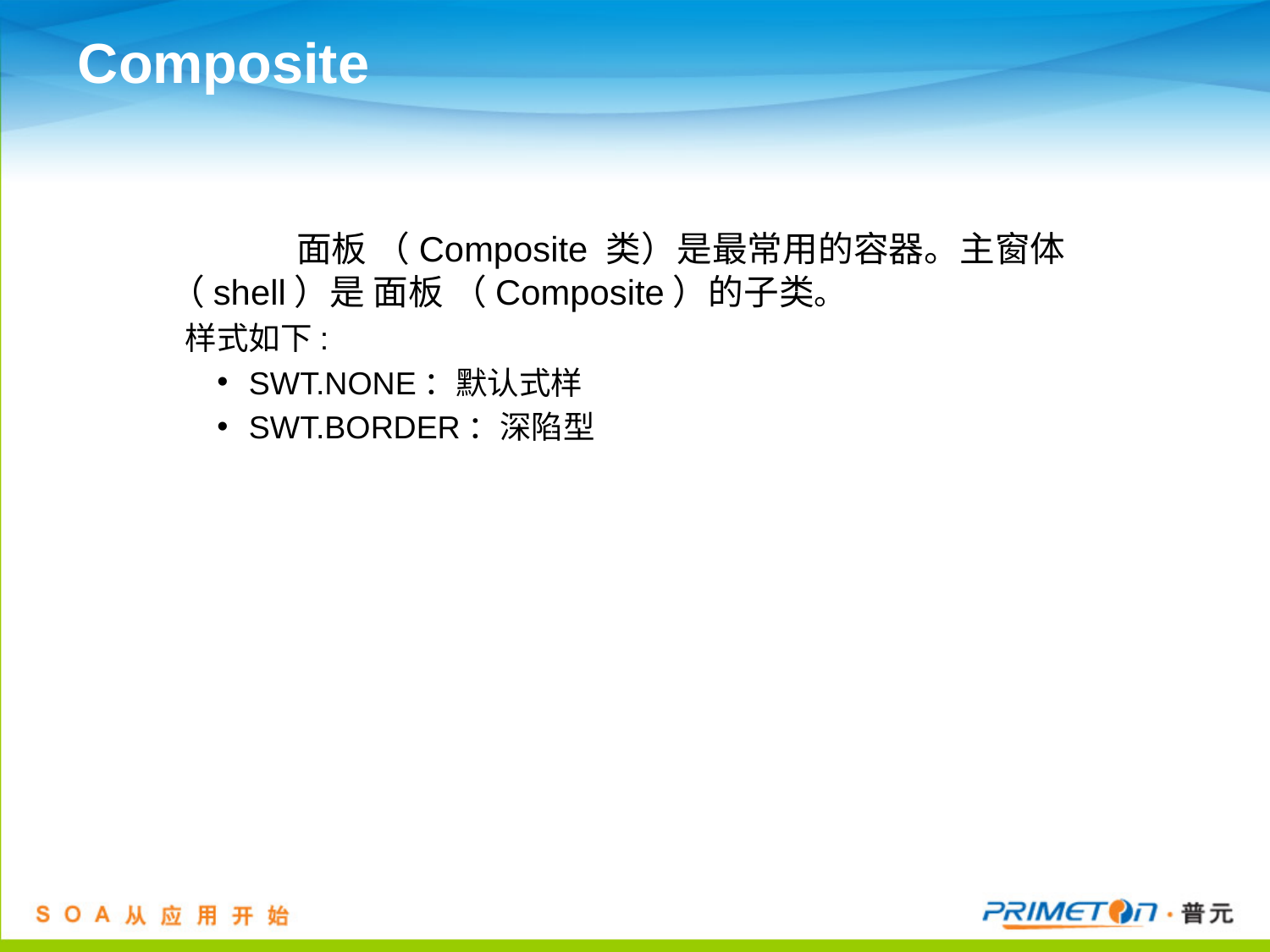

# Composite

		面板 （Composite 类）是最常用的容器。主窗体 （shell）是 面板 （Composite）的子类。
样式如下:
SWT.NONE：默认式样
SWT.BORDER：深陷型